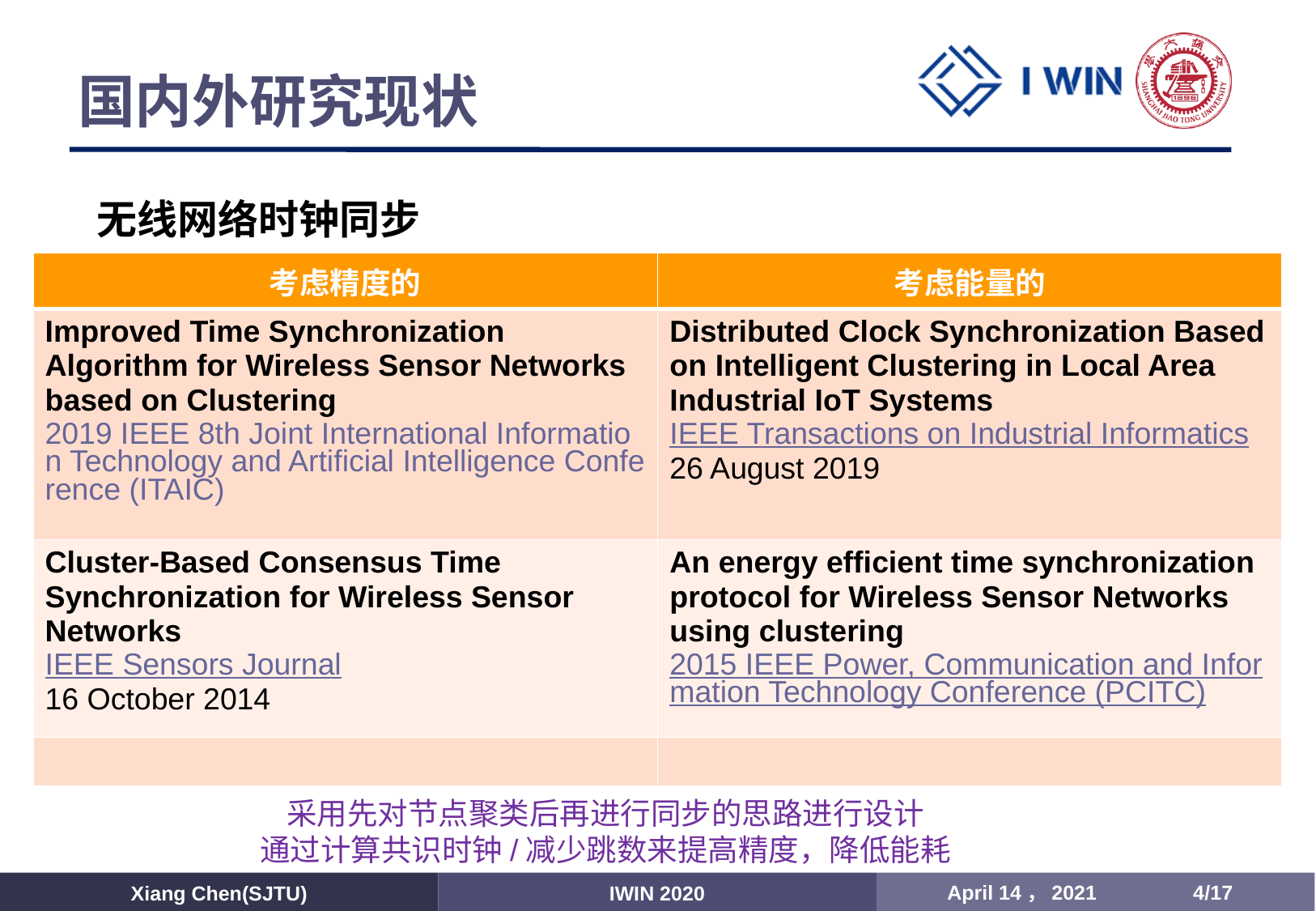

# 国内外研究现状
 无线网络时钟同步

| 考虑精度的 | 考虑能量的 |
| --- | --- |
| Improved Time Synchronization Algorithm for Wireless Sensor Networks based on Clustering 2019 IEEE 8th Joint International Information Technology and Artificial Intelligence Conference (ITAIC) | Distributed Clock Synchronization Based on Intelligent Clustering in Local Area Industrial IoT Systems IEEE Transactions on Industrial Informatics 26 August 2019 |
| Cluster-Based Consensus Time Synchronization for Wireless Sensor Networks IEEE Sensors Journal 16 October 2014 | An energy efficient time synchronization protocol for Wireless Sensor Networks using clustering 2015 IEEE Power, Communication and Information Technology Conference (PCITC) |
|  |  |
采用先对节点聚类后再进行同步的思路进行设计
通过计算共识时钟/减少跳数来提高精度，降低能耗

4/17
April 14，2021